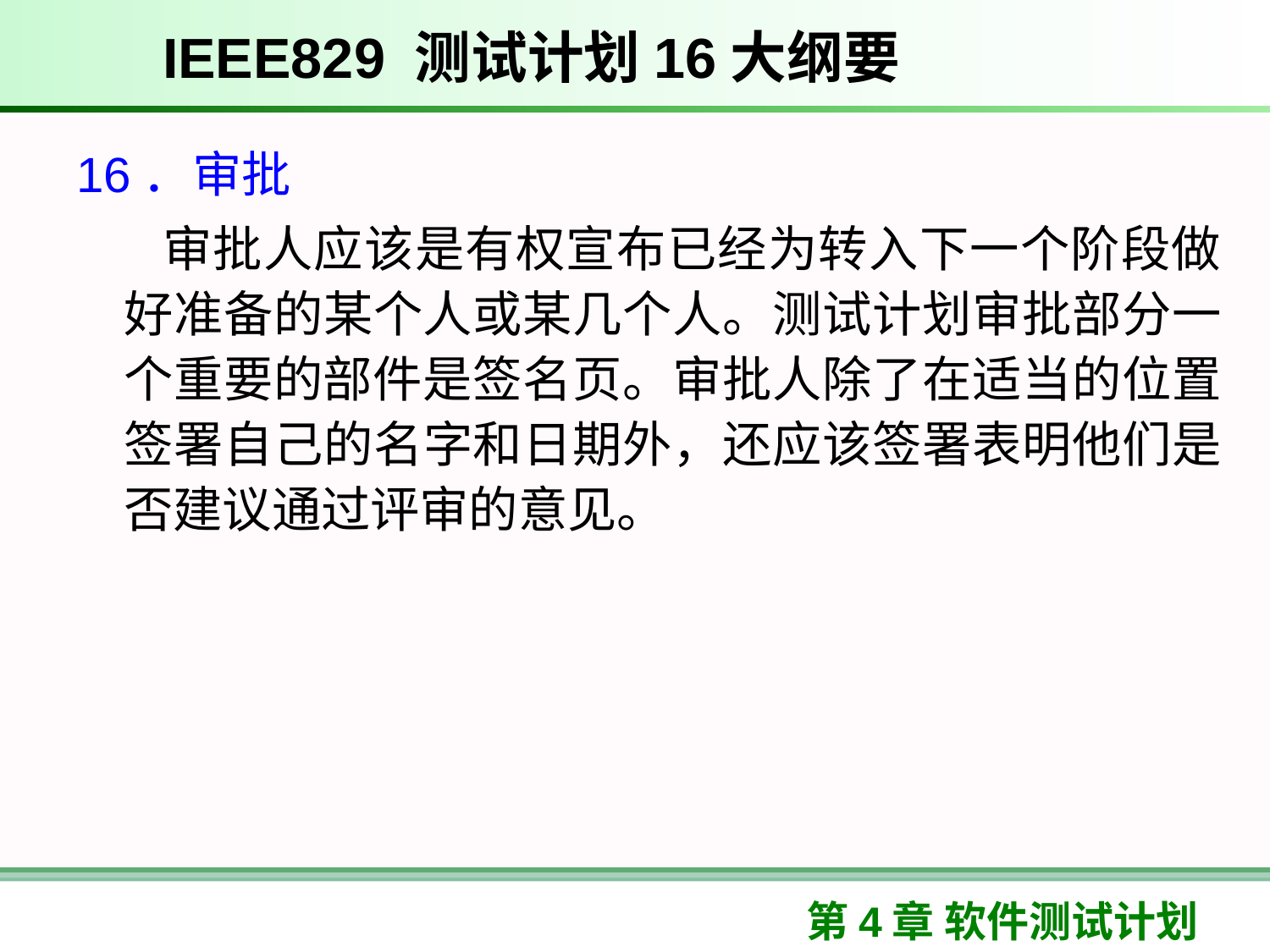

IEEE829 测试计划16大纲要
16．审批
       审批人应该是有权宣布已经为转入下一个阶段做好准备的某个人或某几个人。测试计划审批部分一个重要的部件是签名页。审批人除了在适当的位置签署自己的名字和日期外，还应该签署表明他们是否建议通过评审的意见。